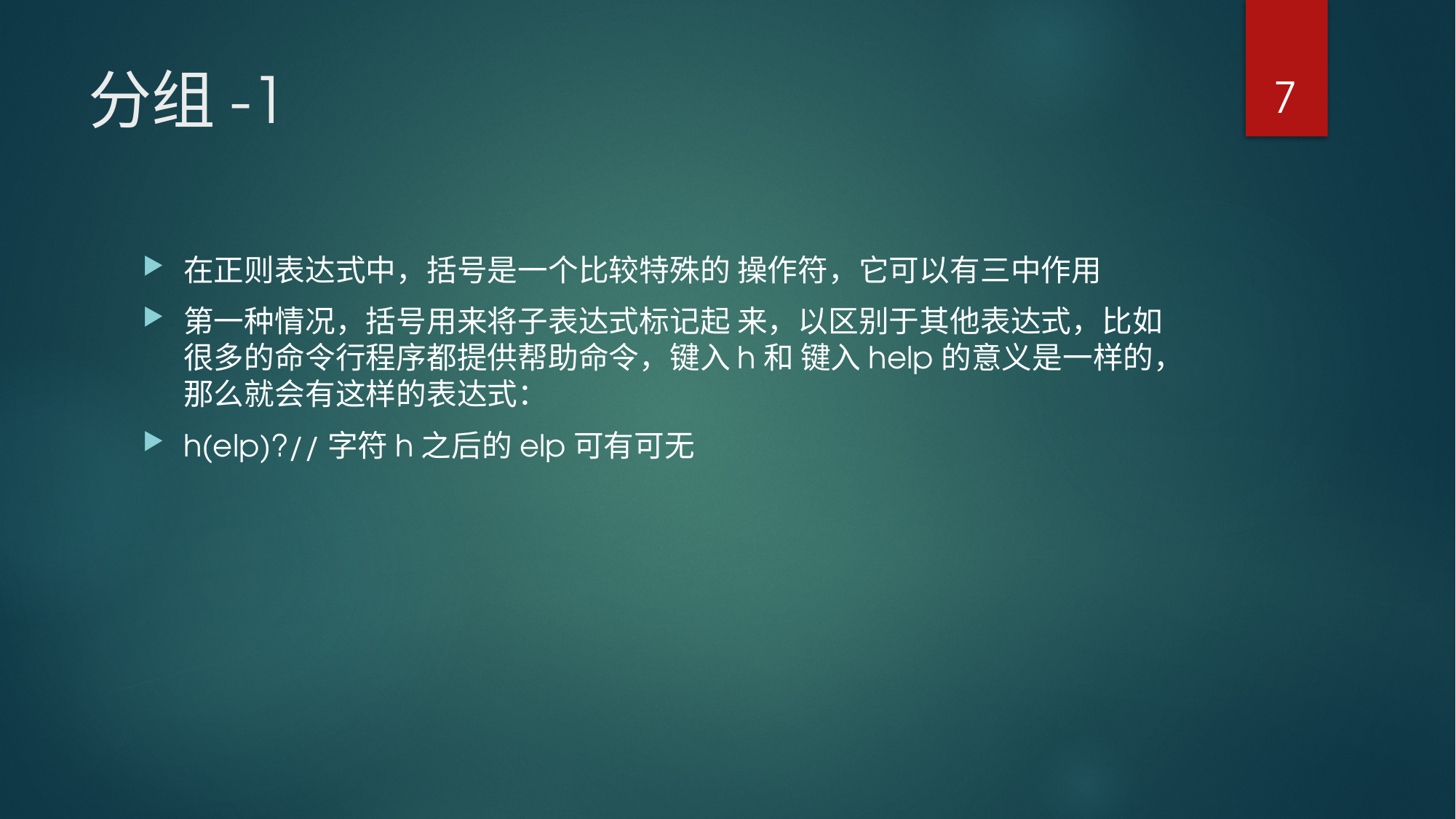

7
# 分组-1
在正则表达式中，括号是一个比较特殊的 操作符，它可以有三中作用
第一种情况，括号用来将子表达式标记起 来，以区别于其他表达式，比如很多的命令行程序都提供帮助命令，键入h和 键入help的意义是一样的，那么就会有这样的表达式：
h(elp)?//字符h之后的elp可有可无